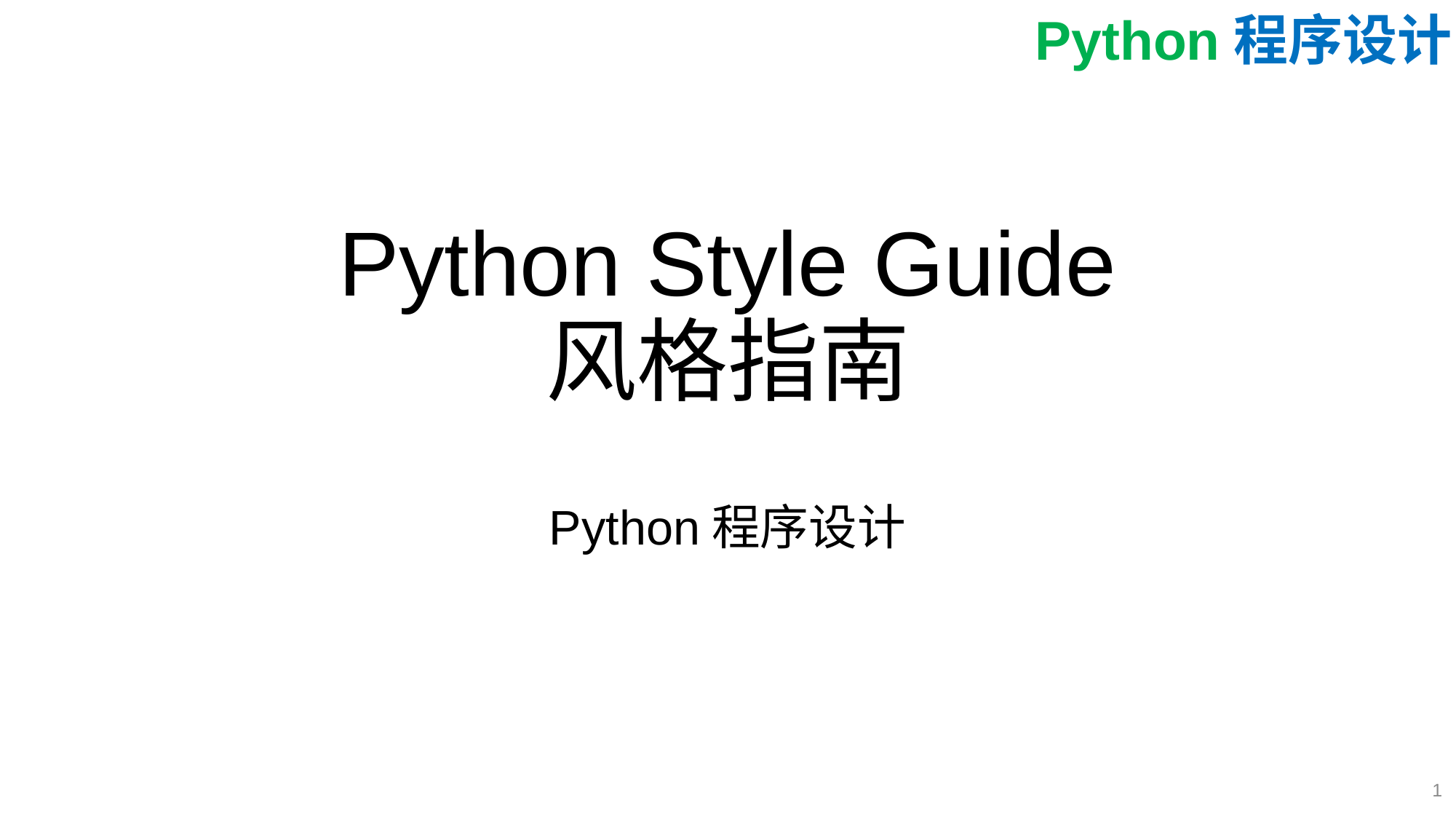

# Python Style Guide 风格指南
Python程序设计
1